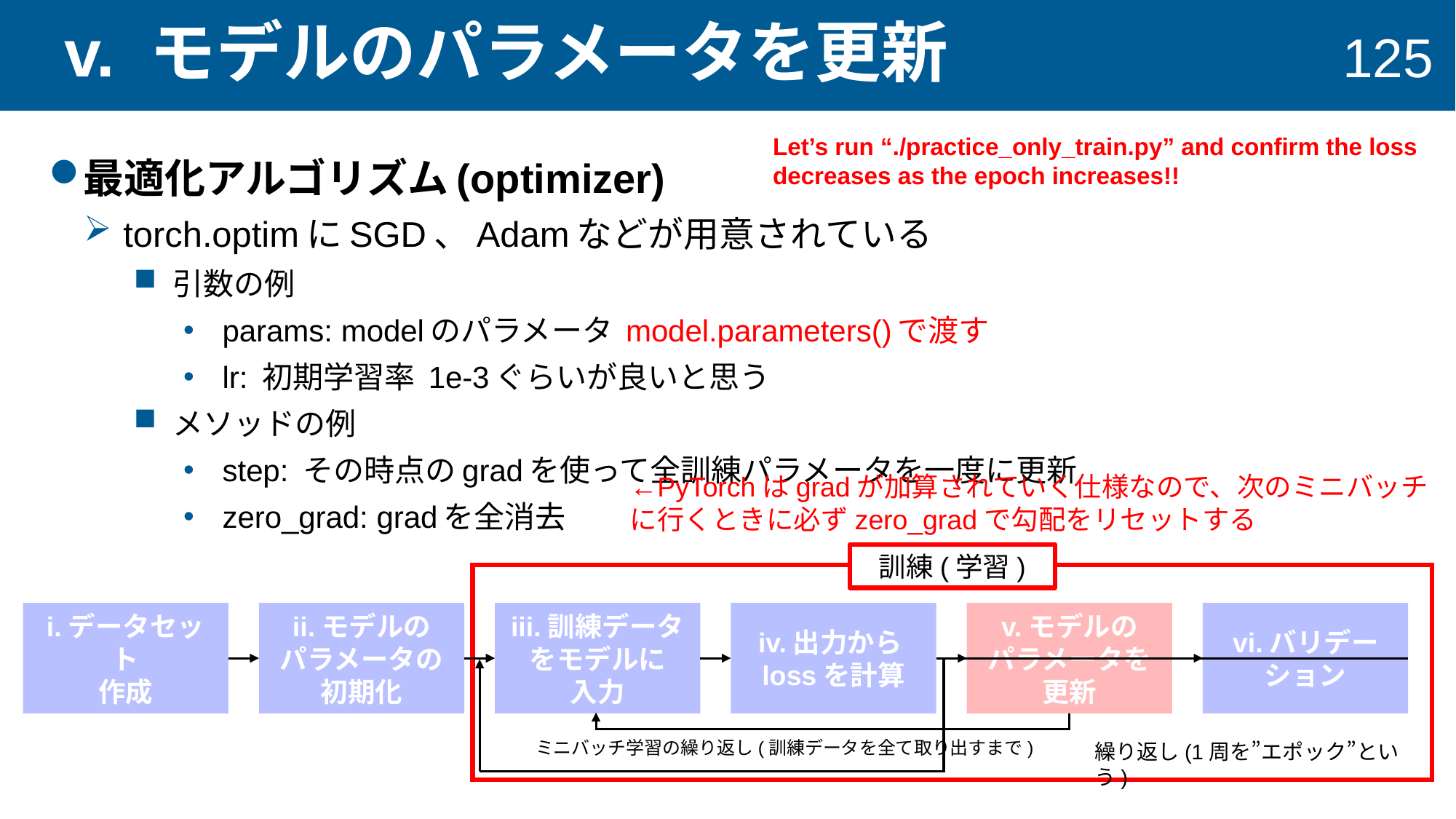

# v. モデルのパラメータを更新
125
Let’s run “./practice_only_train.py” and confirm the loss decreases as the epoch increases!!
最適化アルゴリズム(optimizer)
torch.optimにSGD、Adamなどが用意されている
引数の例
params: modelのパラメータ model.parameters()で渡す
lr: 初期学習率 1e-3ぐらいが良いと思う
メソッドの例
step: その時点のgradを使って全訓練パラメータを一度に更新
zero_grad: gradを全消去
←PyTorchはgradが加算されていく仕様なので、次のミニバッチに行くときに必ずzero_gradで勾配をリセットする
訓練(学習)

vi.バリデーション
iv.出力からlossを計算
v.モデルの
パラメータを更新
i.データセット
作成
ii.モデルの
パラメータの
初期化
iii.訓練データ
をモデルに
入力
繰り返し(1周を”エポック”という)
ミニバッチ学習の繰り返し(訓練データを全て取り出すまで)